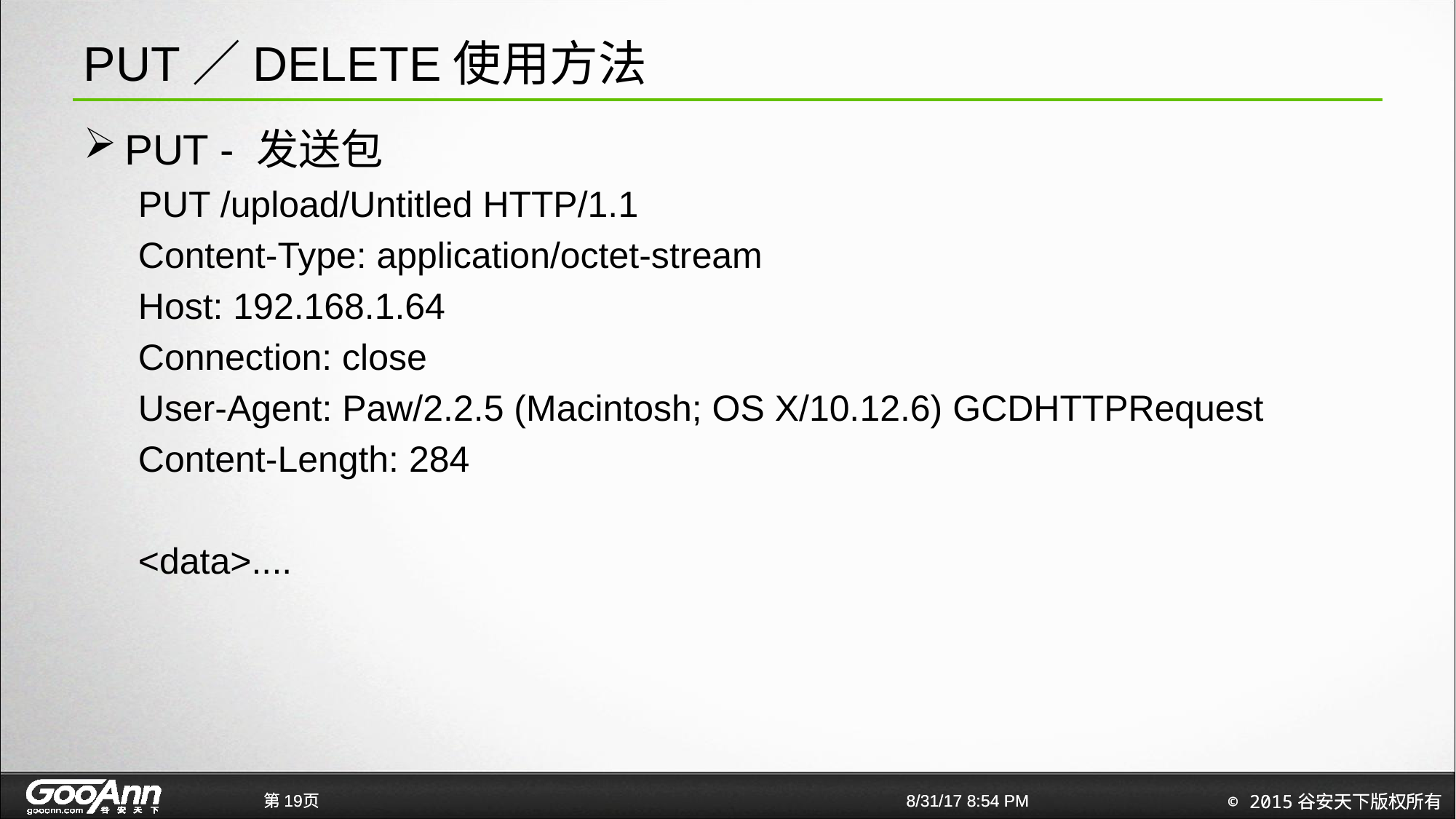

# PUT／DELETE使用方法
PUT - 发送包
PUT /upload/Untitled HTTP/1.1
Content-Type: application/octet-stream
Host: 192.168.1.64
Connection: close
User-Agent: Paw/2.2.5 (Macintosh; OS X/10.12.6) GCDHTTPRequest
Content-Length: 284

<data>....